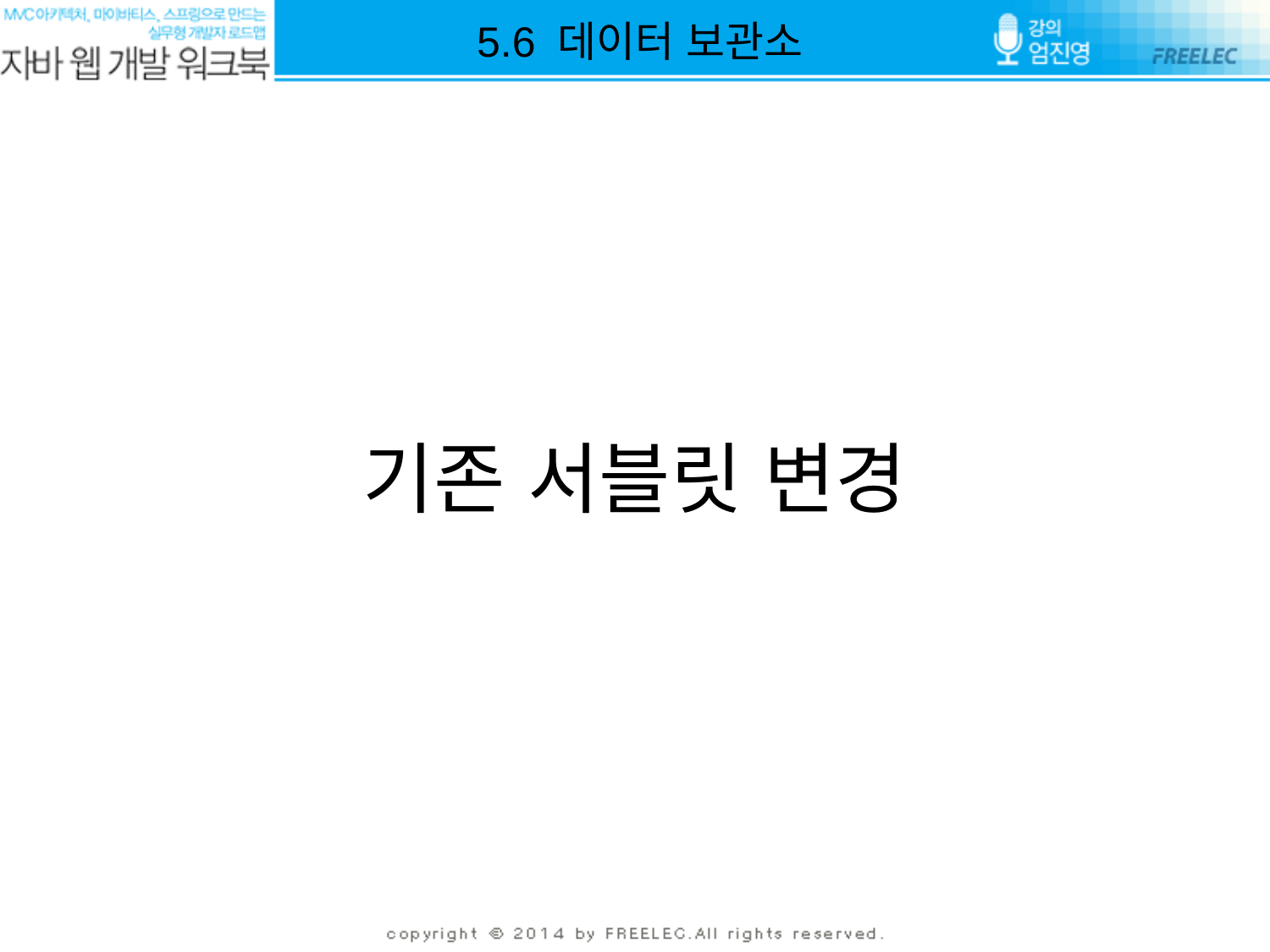

5.6 데이터 보관소
# 기존 서블릿 변경